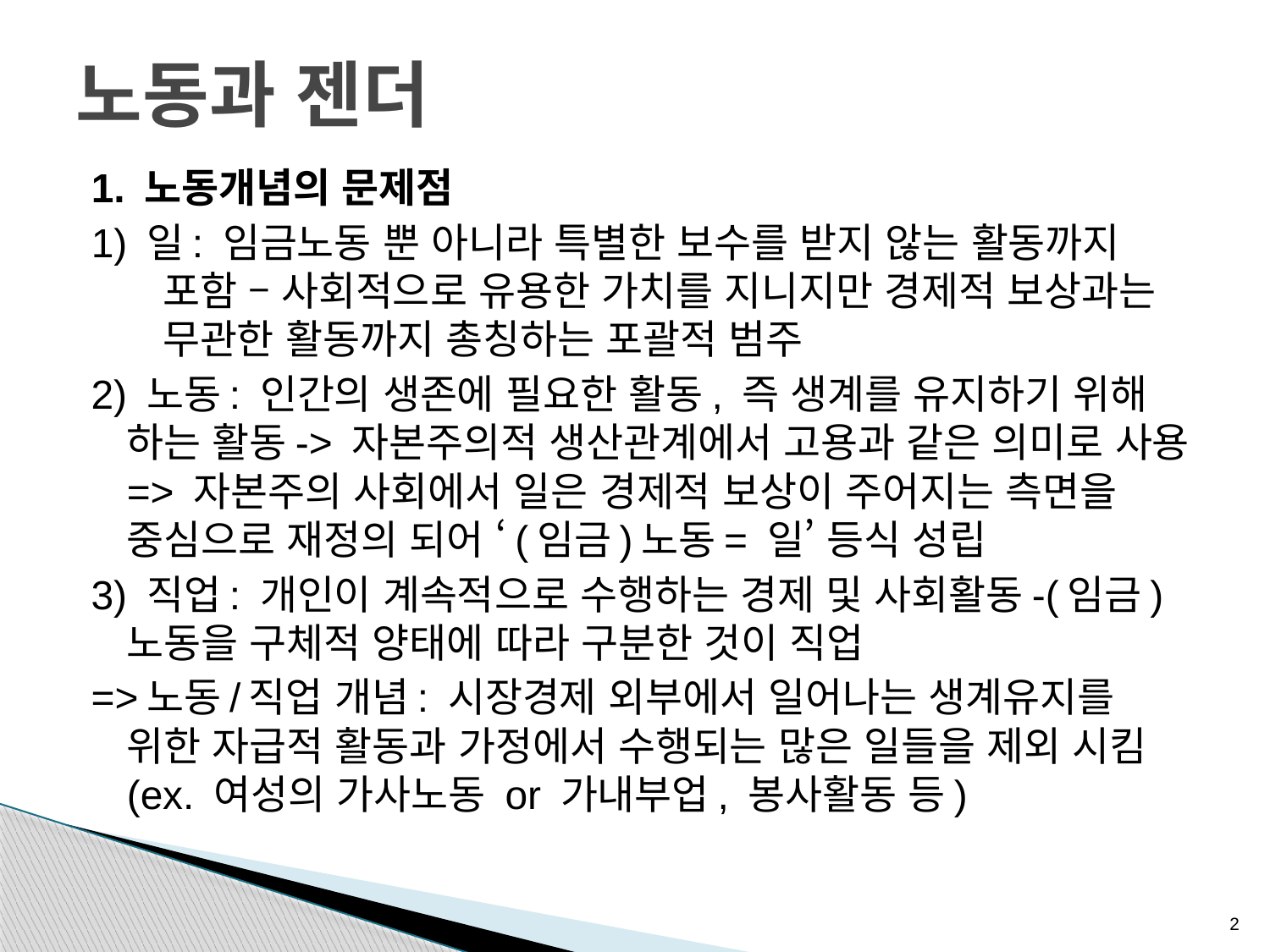

# 노동과 젠더
1. 노동개념의 문제점
1) 일: 임금노동 뿐 아니라 특별한 보수를 받지 않는 활동까지 포함 – 사회적으로 유용한 가치를 지니지만 경제적 보상과는 무관한 활동까지 총칭하는 포괄적 범주
2) 노동: 인간의 생존에 필요한 활동, 즉 생계를 유지하기 위해 하는 활동-> 자본주의적 생산관계에서 고용과 같은 의미로 사용=> 자본주의 사회에서 일은 경제적 보상이 주어지는 측면을 중심으로 재정의 되어 ‘(임금)노동= 일’ 등식 성립
3) 직업: 개인이 계속적으로 수행하는 경제 및 사회활동-(임금)노동을 구체적 양태에 따라 구분한 것이 직업
=>노동/직업 개념: 시장경제 외부에서 일어나는 생계유지를 위한 자급적 활동과 가정에서 수행되는 많은 일들을 제외 시킴(ex. 여성의 가사노동 or 가내부업, 봉사활동 등)

2